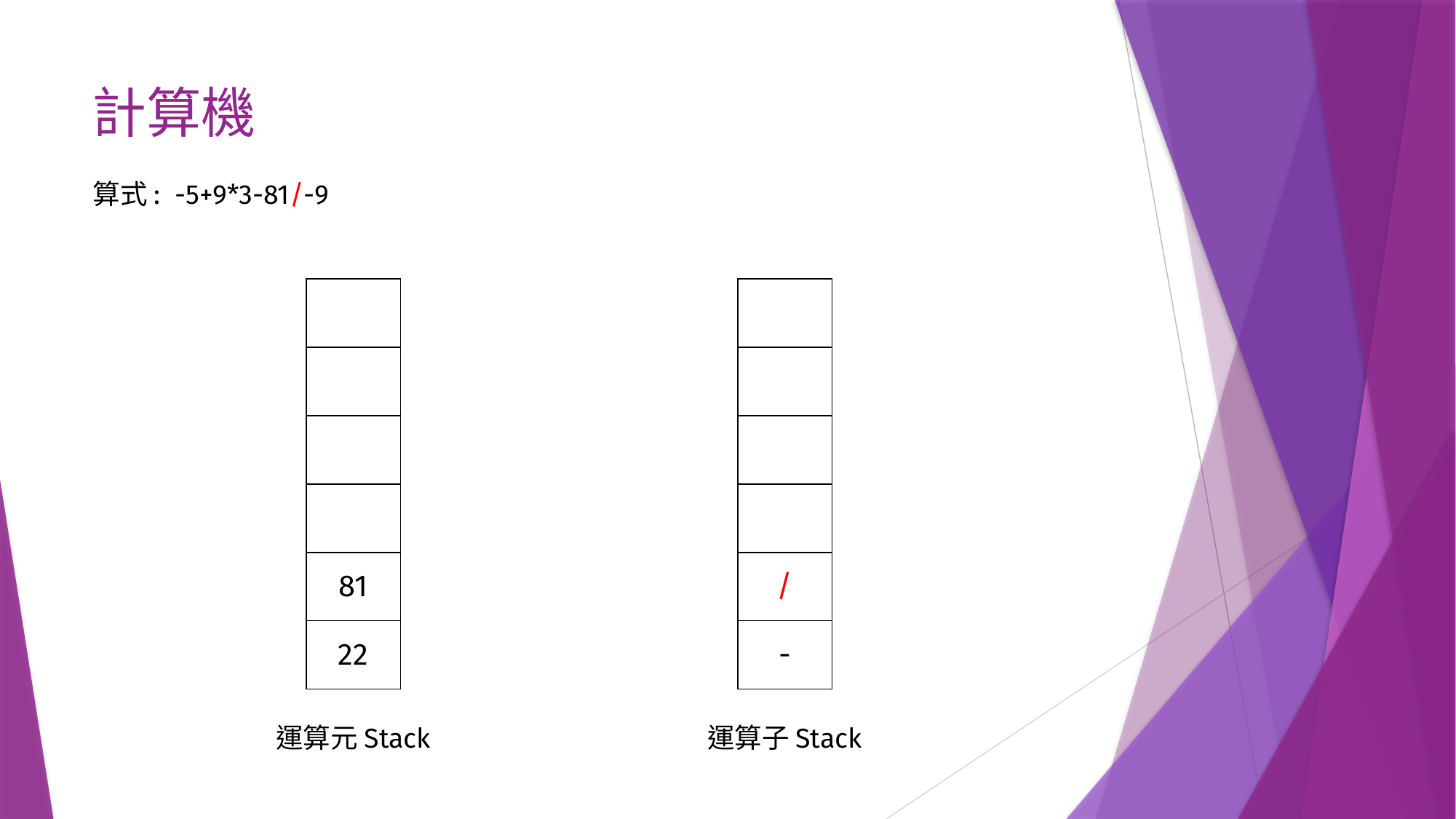

# 計算機
算式:  -5+9*3-81/-9
|  |
| --- |
|  |
|  |
|  |
| 81 |
| 22 |
|  |
| --- |
|  |
|  |
|  |
| / |
| - |
運算元Stack
運算子Stack